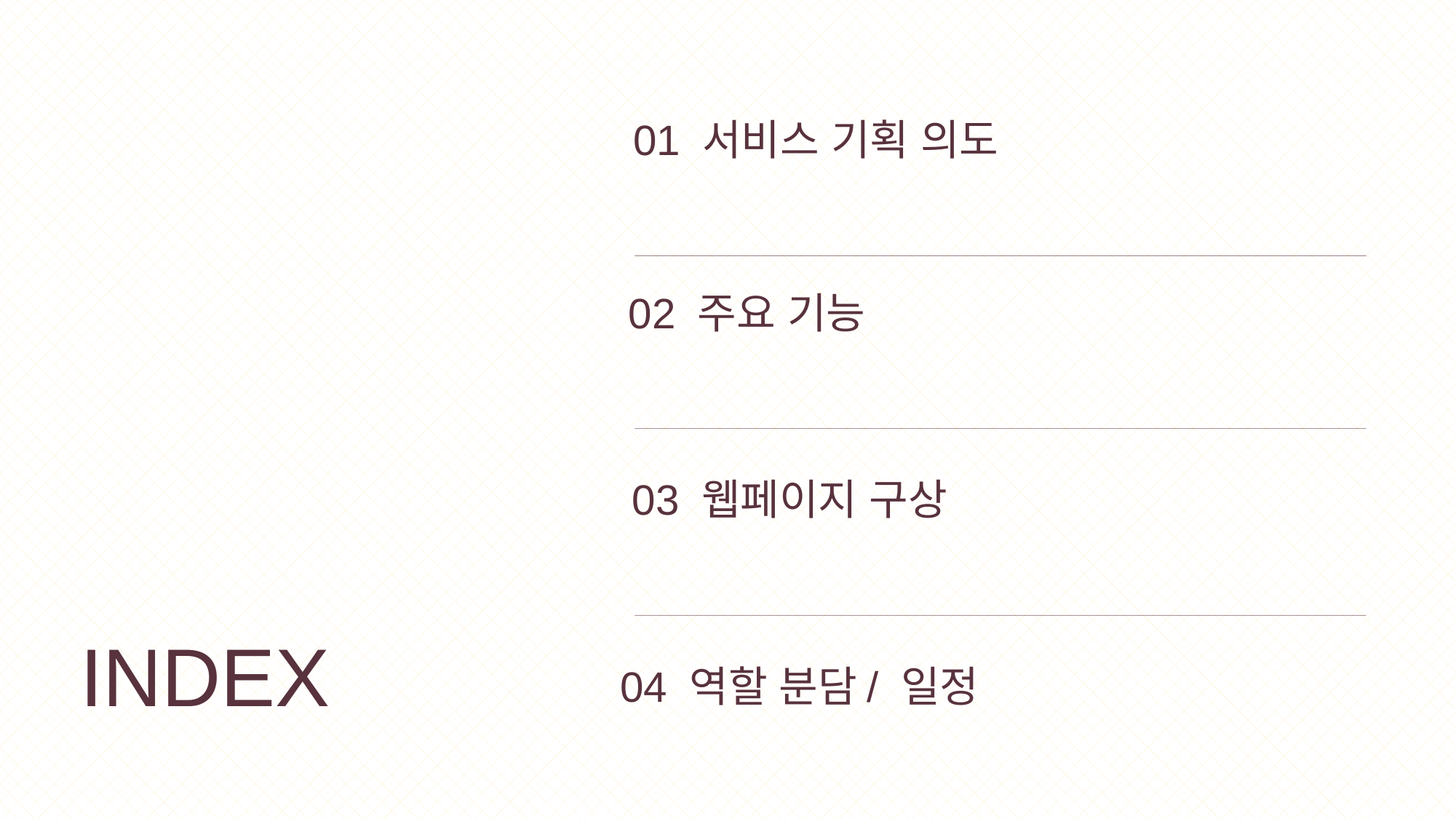

01 서비스 기획 의도
02 주요 기능
03 웹페이지 구상
04 역할 분담/ 일정
INDEX